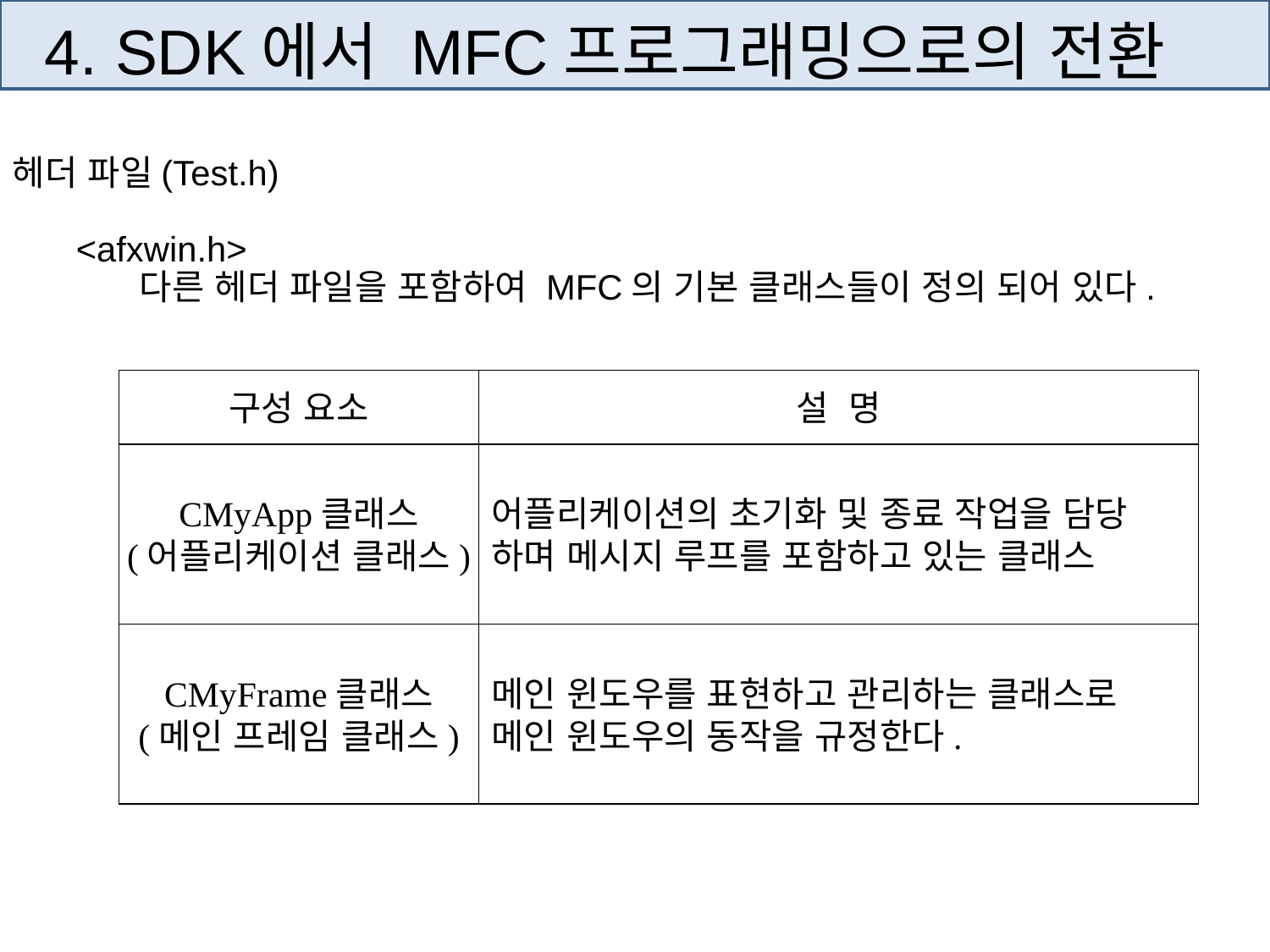

# 4. SDK에서 MFC프로그래밍으로의 전환
헤더 파일(Test.h)

<afxwin.h>
다른 헤더 파일을 포함하여 MFC의 기본 클래스들이 정의 되어 있다.

구성 요소
설  명
CMyApp클래스
(어플리케이션 클래스)
어플리케이션의 초기화 및 종료 작업을 담당
하며 메시지 루프를 포함하고 있는 클래스
CMyFrame클래스
(메인 프레임 클래스)
메인 윈도우를 표현하고 관리하는 클래스로
메인 윈도우의 동작을 규정한다.